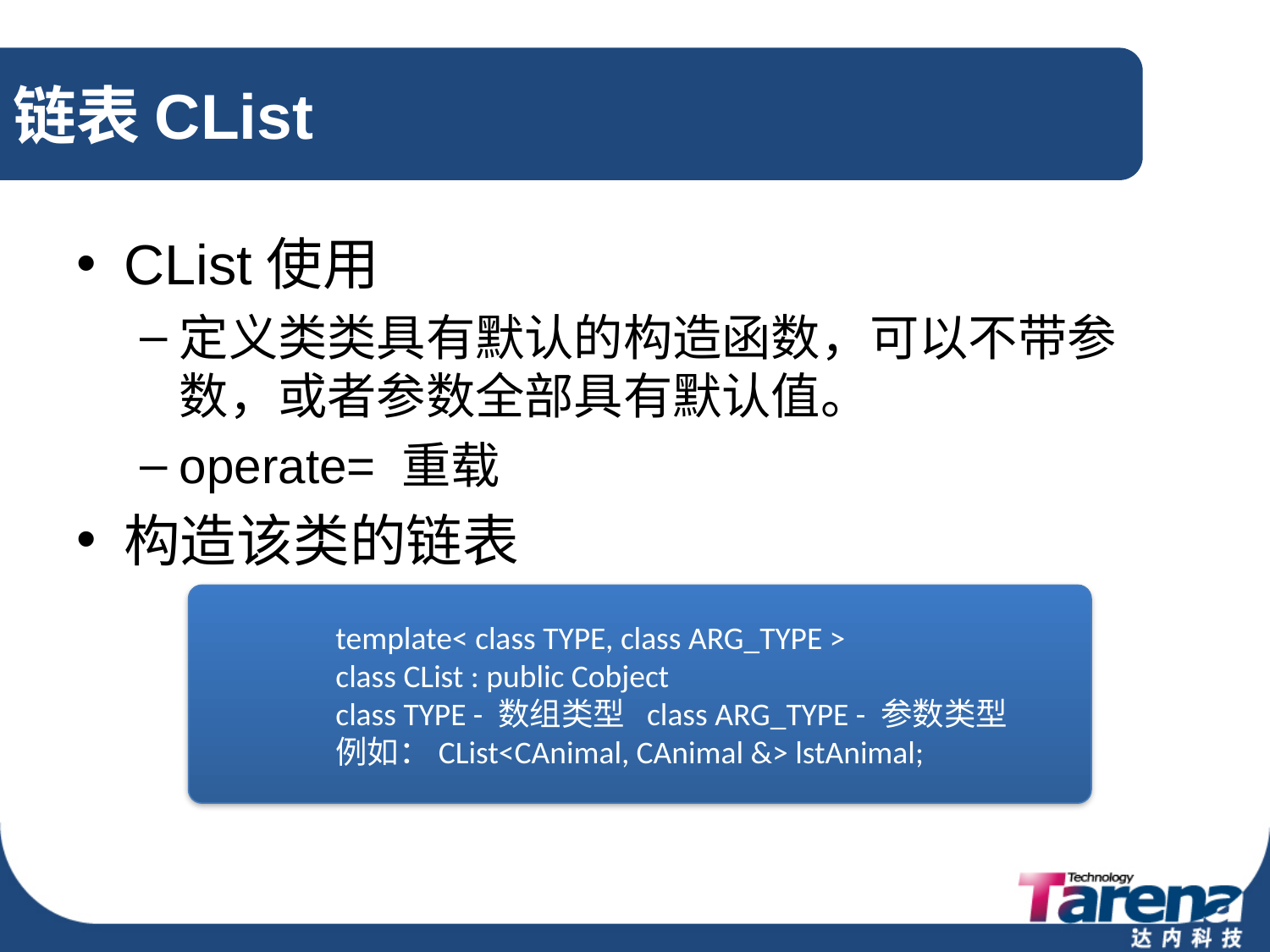

# 链表CList
CList使用
定义类类具有默认的构造函数，可以不带参数，或者参数全部具有默认值。
operate= 重载
构造该类的链表

template< class TYPE, class ARG_TYPE >
class CList : public Cobject
class TYPE - 数组类型  class ARG_TYPE - 参数类型
例如：CList<CAnimal, CAnimal &> lstAnimal;